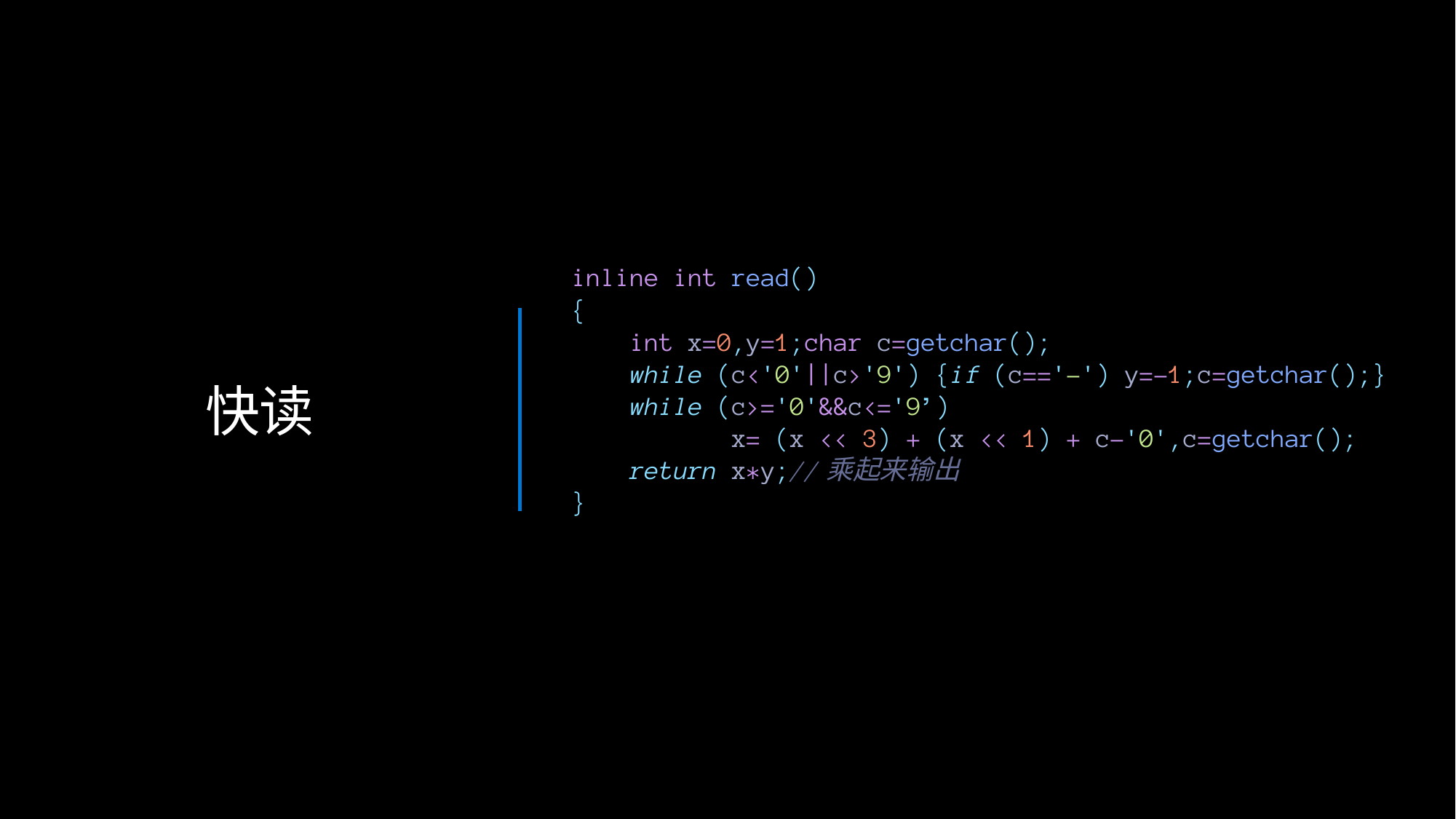

inline int read()
{
    int x=0,y=1;char c=getchar();
    while (c<'0'||c>'9') {if (c=='-') y=-1;c=getchar();}
    while (c>='0'&&c<='9’)
           x= (x << 3) + (x << 1) + c-'0',c=getchar();
    return x*y;//乘起来输出
}
# 快读